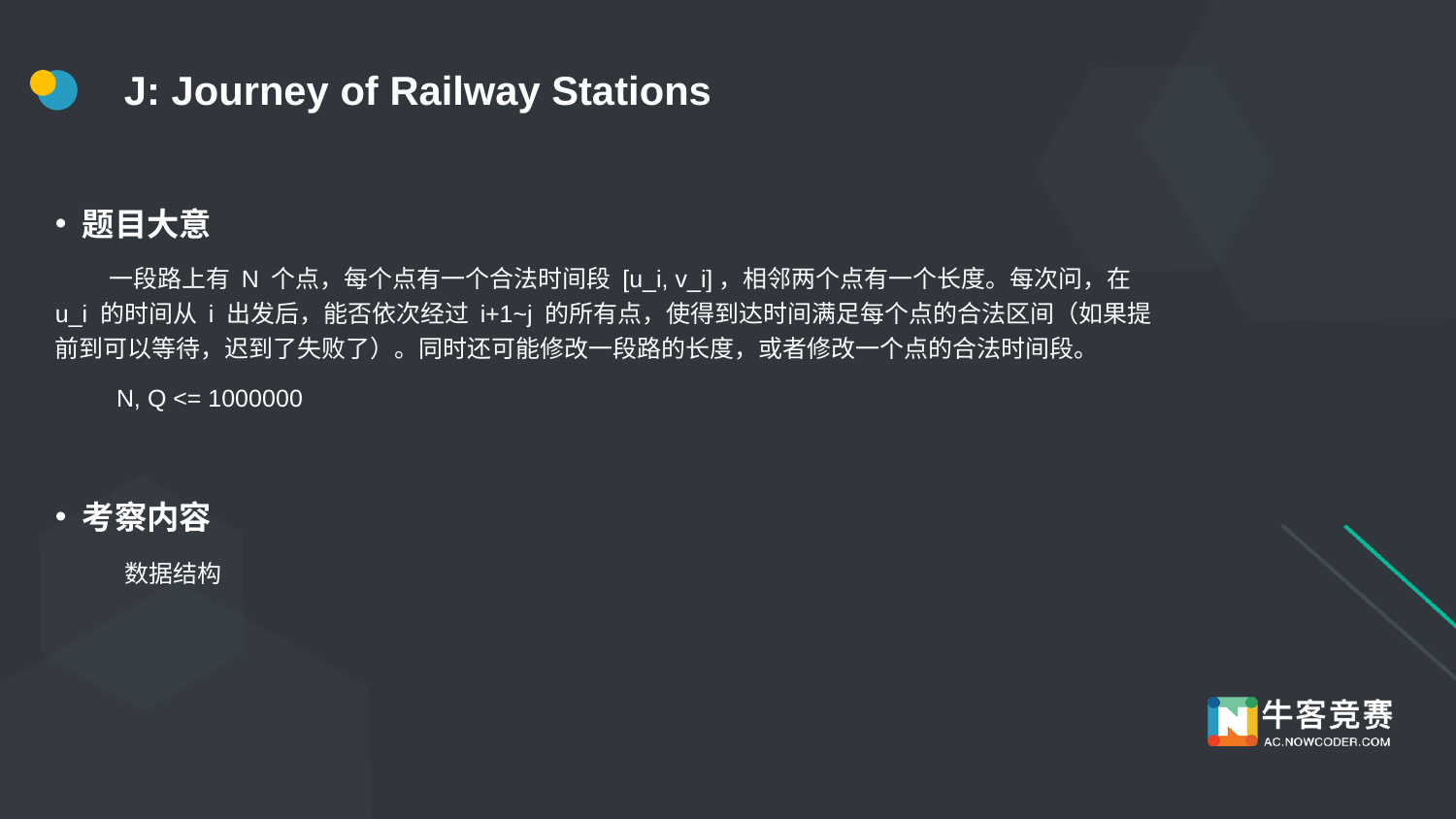

# J: Journey of Railway Stations
题目大意
         一段路上有 N 个点，每个点有一个合法时间段 [u_i, v_i]，相邻两个点有一个长度。每次问，在 u_i 的时间从 i 出发后，能否依次经过 i+1~j 的所有点，使得到达时间满足每个点的合法区间（如果提前到可以等待，迟到了失败了）。同时还可能修改一段路的长度，或者修改一个点的合法时间段。
         N, Q <= 1000000

考察内容
 数据结构